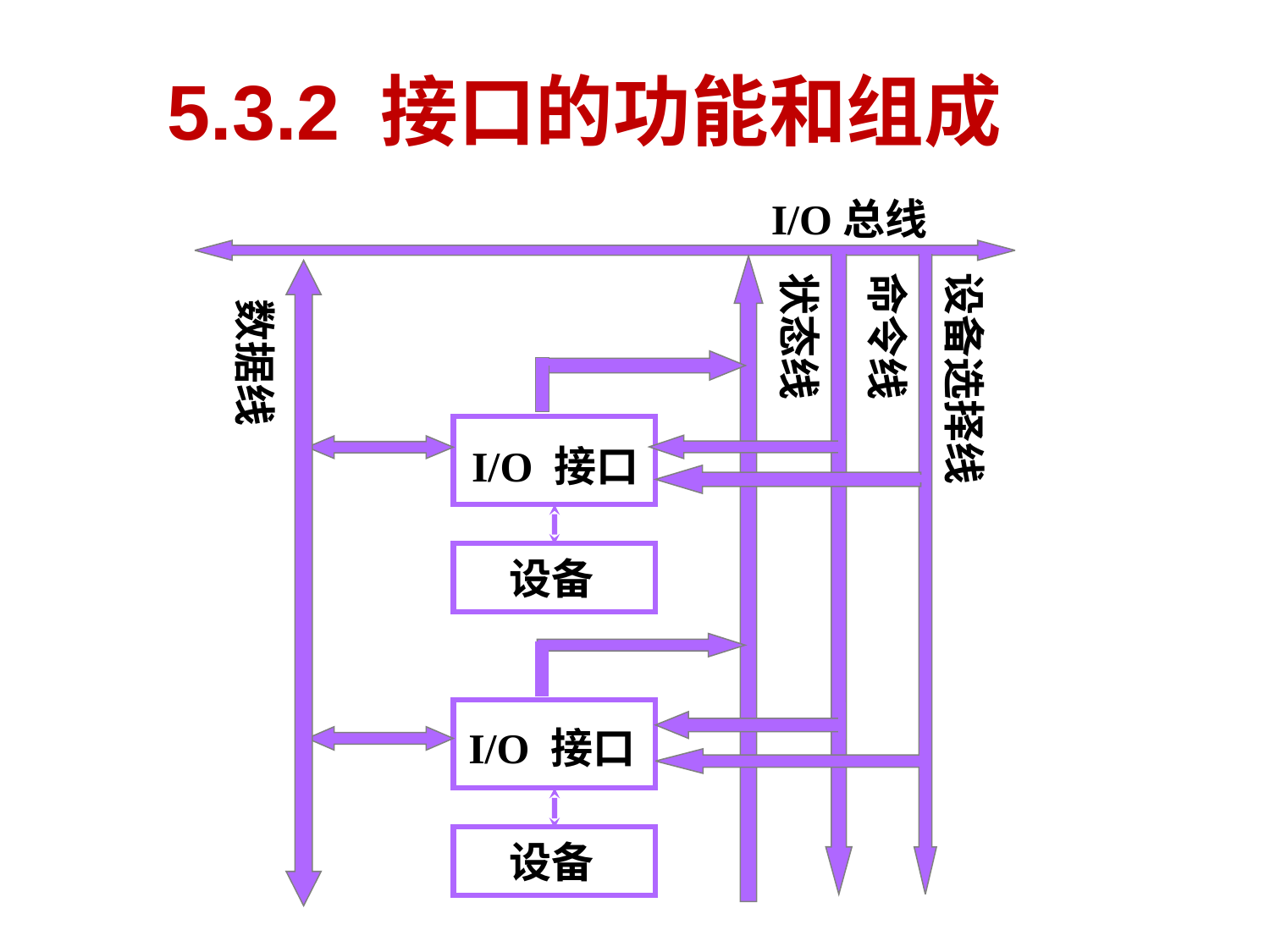

# 5.3.2 接口的功能和组成
I/O总线

状态线
命令线
设备选择线
数据线

I/O 接口

设备

I/O 接口

设备